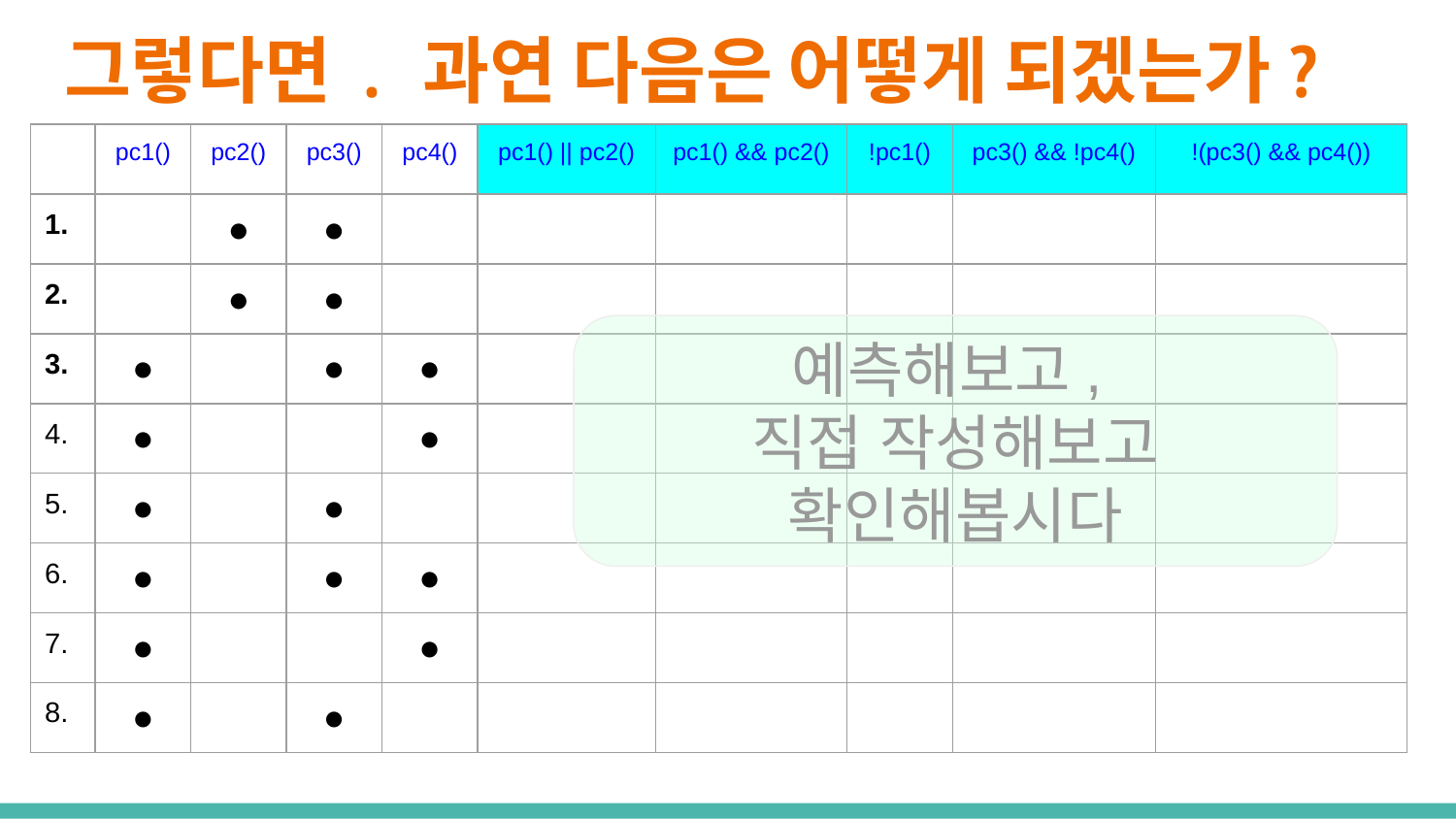

# 그렇다면 .  과연 다음은 어떻게 되겠는가?
|  | pc1() | pc2() | pc3() | pc4() | pc1() || pc2() | pc1() && pc2() | !pc1() | pc3() && !pc4() | !(pc3() && pc4()) |
| --- | --- | --- | --- | --- | --- | --- | --- | --- | --- |
| 1. |  | ● | ● |  |  |  |  |  |  |
| 2. |  | ● | ● |  |  |  |  |  |  |
| 3. | ● |  | ● | ● |  |  |  |  |  |
| 4. | ● |  |  | ● |  |  |  |  |  |
| 5. | ● |  | ● |  |  |  |  |  |  |
| 6. | ● |  | ● | ● |  |  |  |  |  |
| 7. | ● |  |  | ● |  |  |  |  |  |
| 8. | ● |  | ● |  |  |  |  |  |  |
예측해보고,
직접 작성해보고 확인해봅시다